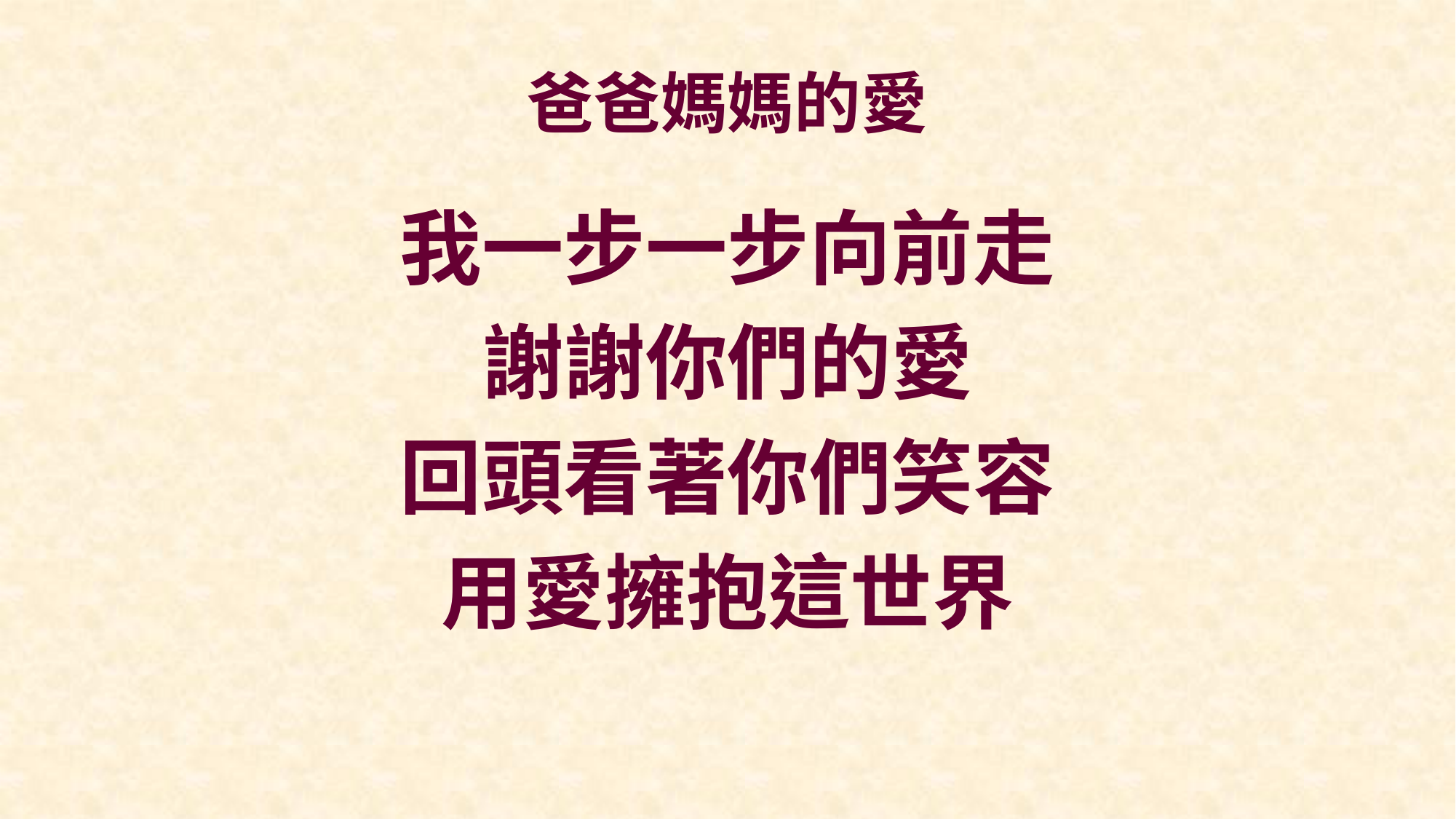

# 爸爸媽媽的愛
我一步一步向前走
謝謝你們的愛
回頭看著你們笑容
用愛擁抱這世界